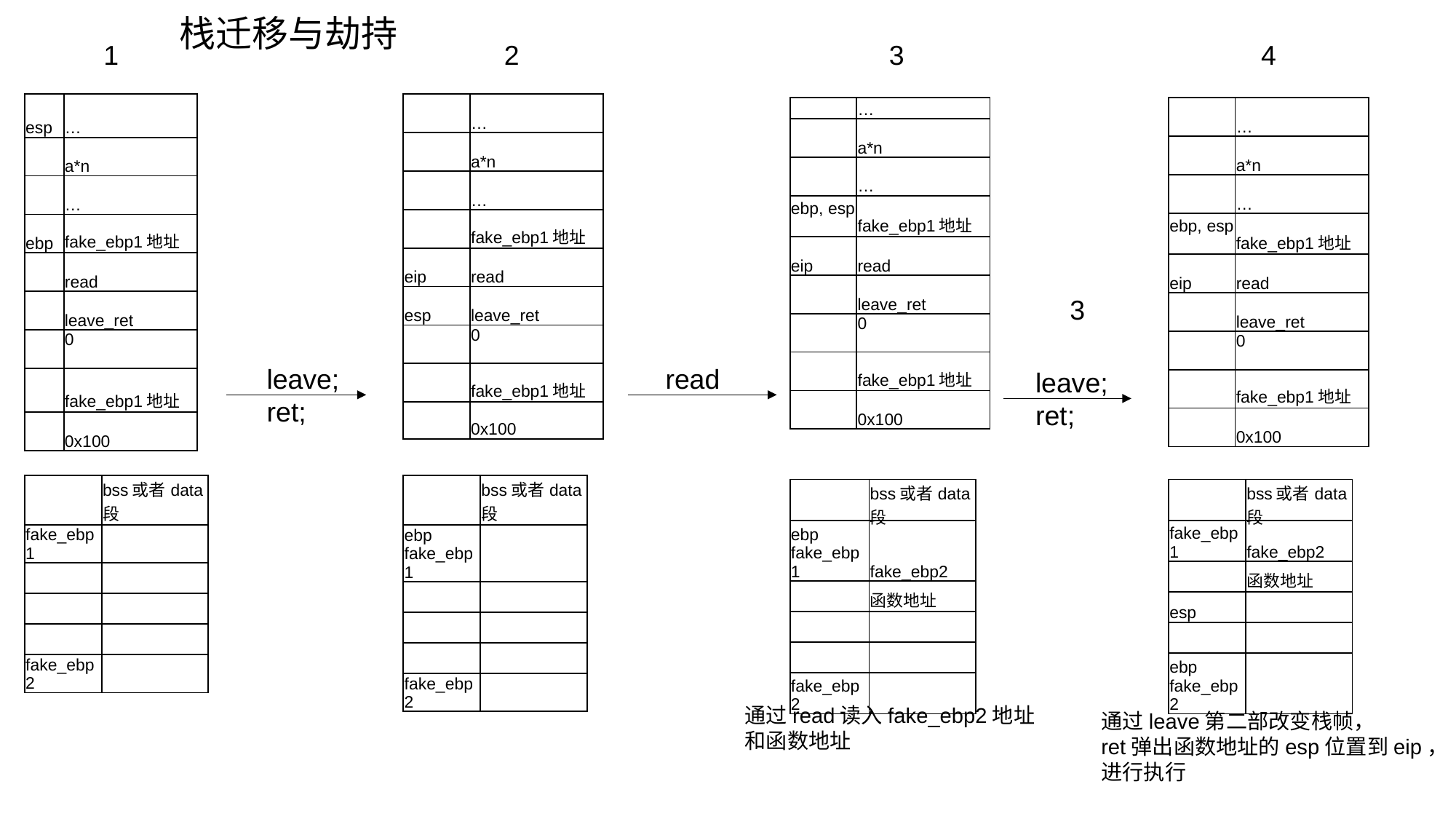

栈迁移与劫持
1
2
3
4
| esp | … |
| --- | --- |
|  | a\*n |
|  | … |
| ebp | fake\_ebp1地址 |
|  | read |
|  | leave\_ret |
|  | 0 |
|  | fake\_ebp1地址 |
|  | 0x100 |
|  | … |
| --- | --- |
|  | a\*n |
|  | … |
|  | fake\_ebp1地址 |
| eip | read |
| esp | leave\_ret |
|  | 0 |
|  | fake\_ebp1地址 |
|  | 0x100 |
|  | … |
| --- | --- |
|  | a\*n |
|  | … |
| ebp, esp | fake\_ebp1地址 |
| eip | read |
|  | leave\_ret |
|  | 0 |
|  | fake\_ebp1地址 |
|  | 0x100 |
|  | … |
| --- | --- |
|  | a\*n |
|  | … |
| ebp, esp | fake\_ebp1地址 |
| eip | read |
|  | leave\_ret |
|  | 0 |
|  | fake\_ebp1地址 |
|  | 0x100 |
3
leave;
ret;
read
leave;
ret;
|  | bss或者data段 |
| --- | --- |
| fake\_ebp1 |  |
|  |  |
|  |  |
|  |  |
| fake\_ebp2 |  |
|  | bss或者data段 |
| --- | --- |
| ebp fake\_ebp1 |  |
|  |  |
|  |  |
|  |  |
| fake\_ebp2 |  |
|  | bss或者data段 |
| --- | --- |
| ebp fake\_ebp1 | fake\_ebp2 |
|  | 函数地址 |
|  |  |
|  |  |
| fake\_ebp2 |  |
|  | bss或者data段 |
| --- | --- |
| fake\_ebp1 | fake\_ebp2 |
|  | 函数地址 |
| esp |  |
|  |  |
| ebp fake\_ebp2 |  |
通过read读入fake_ebp2地址
和函数地址
通过leave第二部改变栈帧，
ret弹出函数地址的esp位置到eip，
进行执行